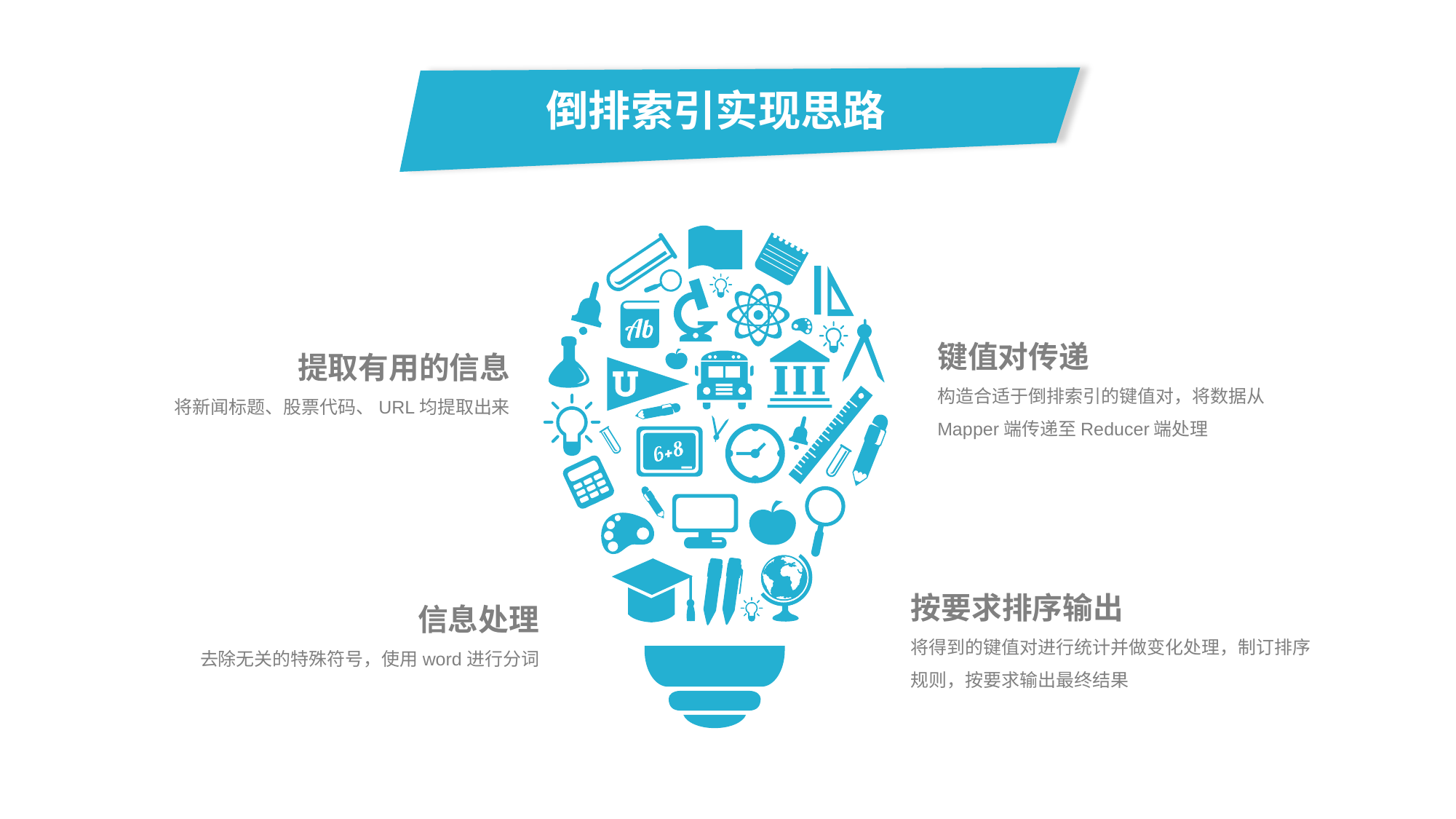

倒排索引实现思路

键值对传递
构造合适于倒排索引的键值对，将数据从Mapper端传递至Reducer端处理
提取有用的信息
将新闻标题、股票代码、URL均提取出来
按要求排序输出
将得到的键值对进行统计并做变化处理，制订排序规则，按要求输出最终结果
信息处理
去除无关的特殊符号，使用word进行分词